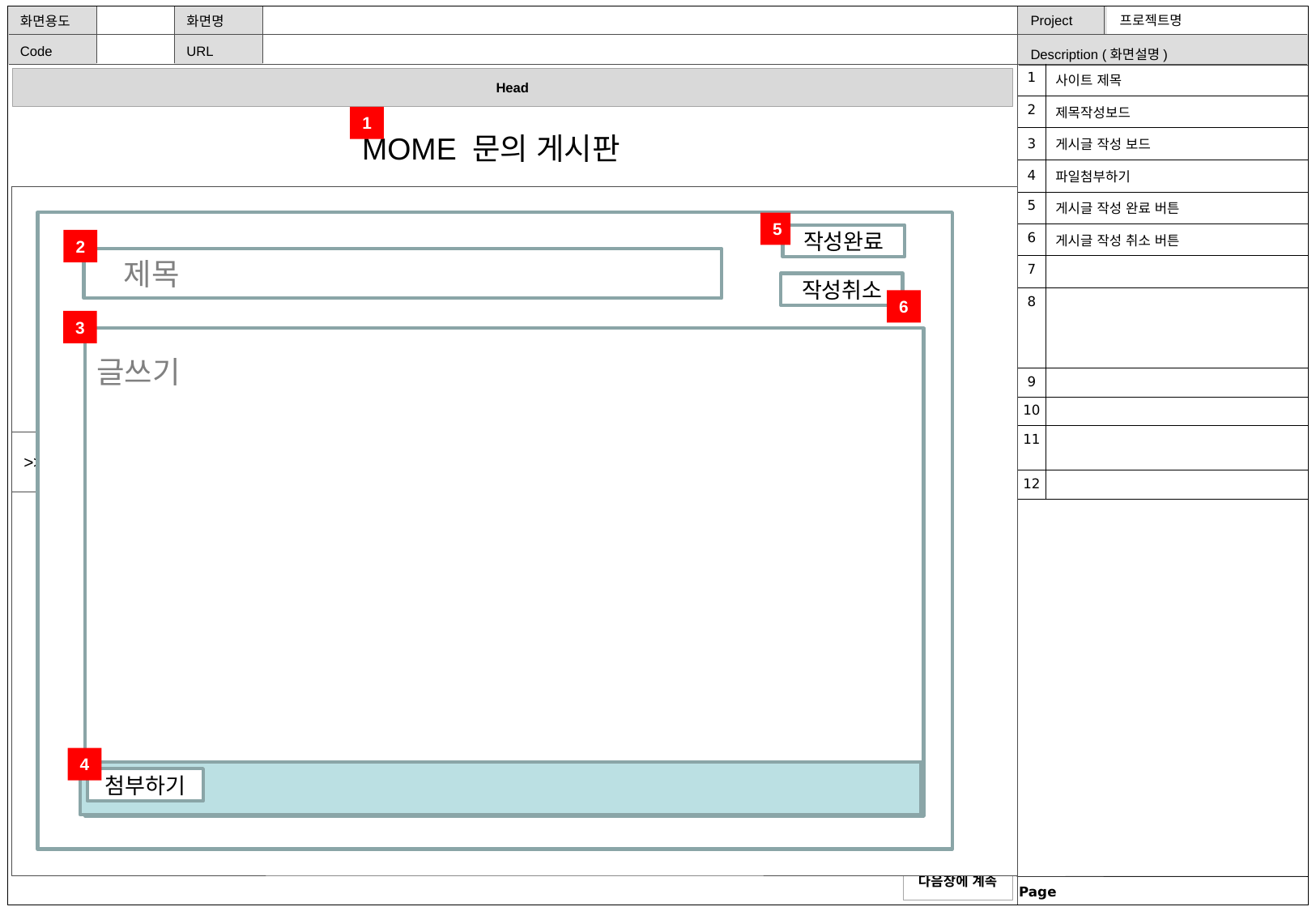

| 1 | 사이트 제목 |
| --- | --- |
| 2 | 제목작성보드 |
| 3 | 게시글 작성 보드 |
| 4 | 파일첨부하기 |
| 5 | 게시글 작성 완료 버튼 |
| 6 | 게시글 작성 취소 버튼 |
| 7 |  |
| 8 |  |
| 9 |  |
| 10 |  |
| 11 |  |
| 12 |  |
1
MOME 문의 게시판

5
작성완료
2
제제목
작성취소
6
3
글쓰기

>>
4

첨부하기